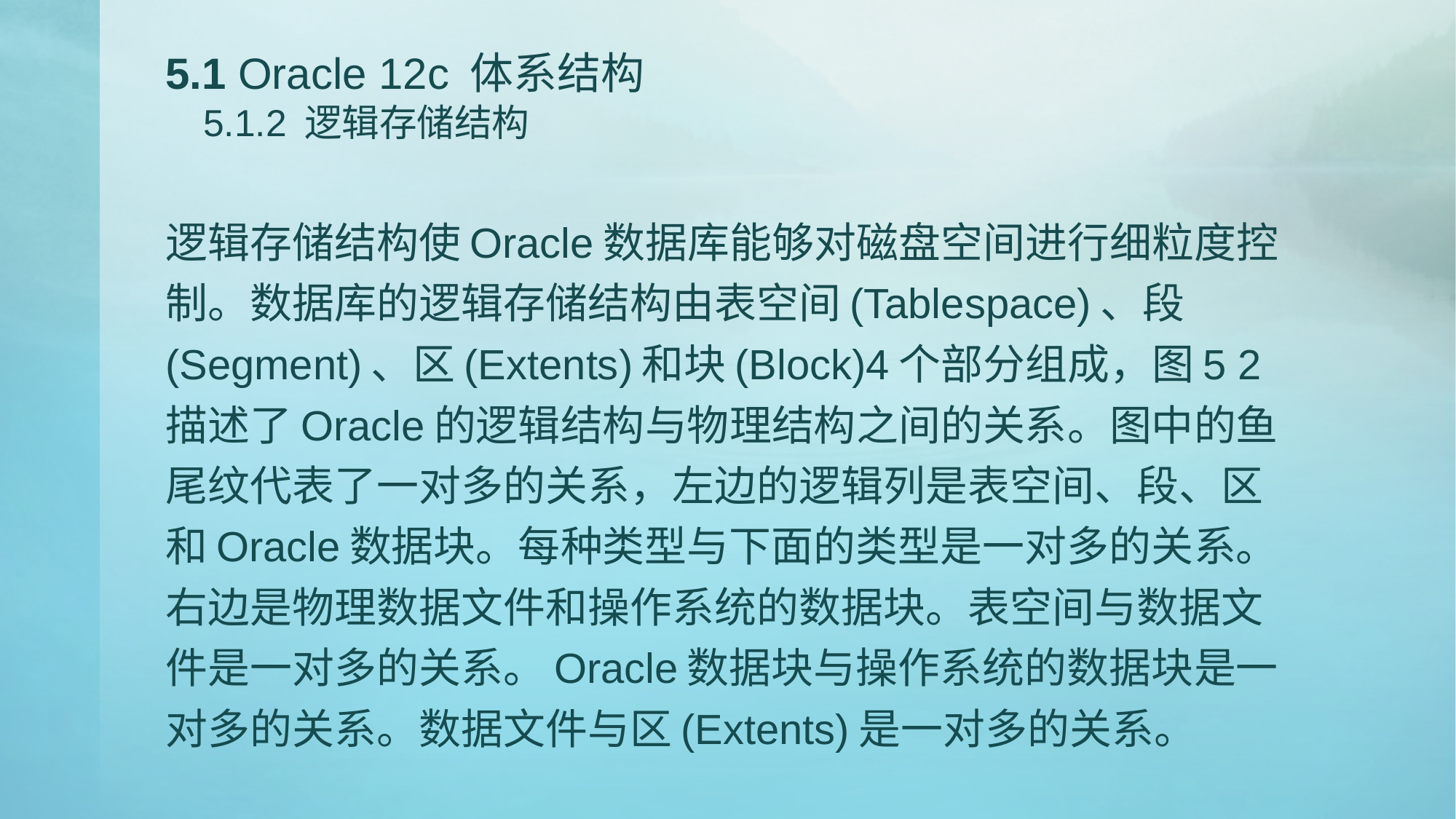

# 5.1 Oracle 12c 体系结构 5.1.2 逻辑存储结构
逻辑存储结构使Oracle数据库能够对磁盘空间进行细粒度控制。数据库的逻辑存储结构由表空间(Tablespace)、段(Segment)、区(Extents)和块(Block)4个部分组成，图5 2描述了Oracle的逻辑结构与物理结构之间的关系。图中的鱼尾纹代表了一对多的关系，左边的逻辑列是表空间、段、区和Oracle数据块。每种类型与下面的类型是一对多的关系。右边是物理数据文件和操作系统的数据块。表空间与数据文件是一对多的关系。Oracle数据块与操作系统的数据块是一对多的关系。数据文件与区(Extents)是一对多的关系。